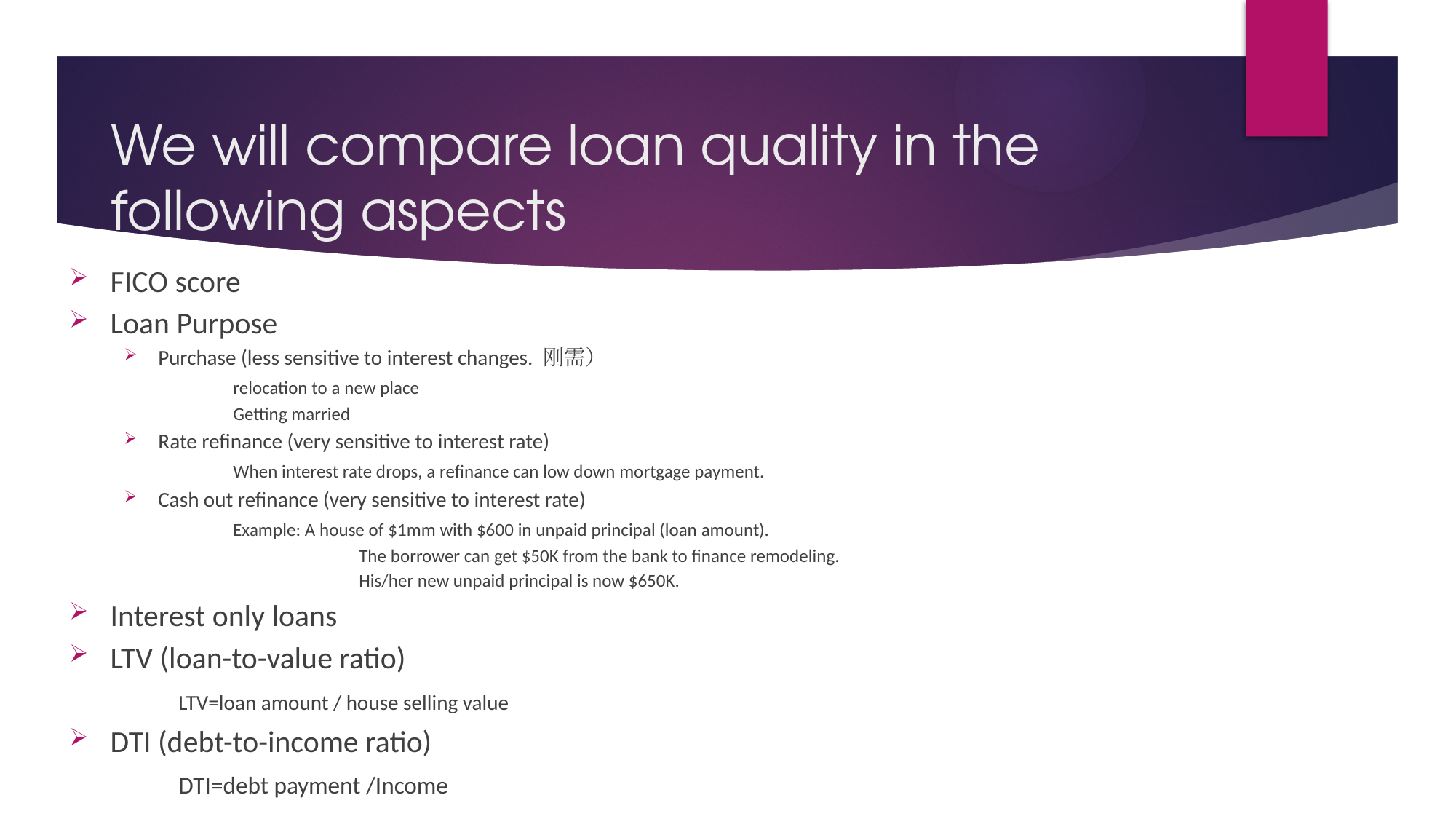

# We will compare loan quality in the following aspects
FICO score
Loan Purpose
Purchase (less sensitive to interest changes. 刚需）
	relocation to a new place
	Getting married
Rate refinance (very sensitive to interest rate)
	When interest rate drops, a refinance can low down mortgage payment.
Cash out refinance (very sensitive to interest rate)
	Example: A house of $1mm with $600 in unpaid principal (loan amount).
		    The borrower can get $50K from the bank to finance remodeling.
		    His/her new unpaid principal is now $650K.
Interest only loans
LTV (loan-to-value ratio)
	LTV=loan amount / house selling value
DTI (debt-to-income ratio)
	DTI=debt payment /Income